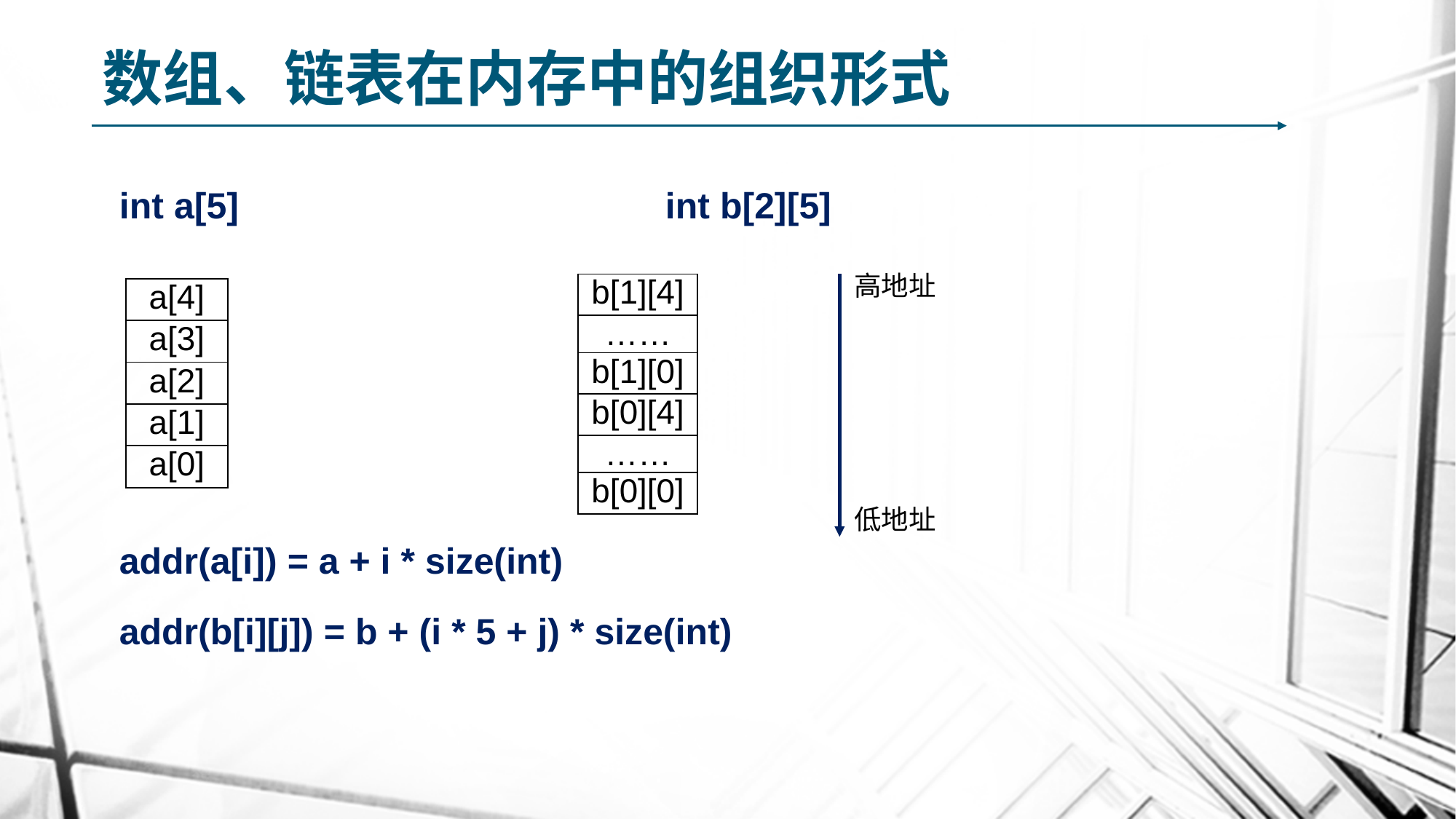

# 数组、链表在内存中的组织形式
int a[5]				int b[2][5]

addr(a[i]) = a + i * size(int)
addr(b[i][j]) = b + (i * 5 + j) * size(int)
高地址
| b[1][4] |
| --- |
| …… |
| b[1][0] |
| b[0][4] |
| …… |
| b[0][0] |
| a[4] |
| --- |
| a[3] |
| a[2] |
| a[1] |
| a[0] |
低地址